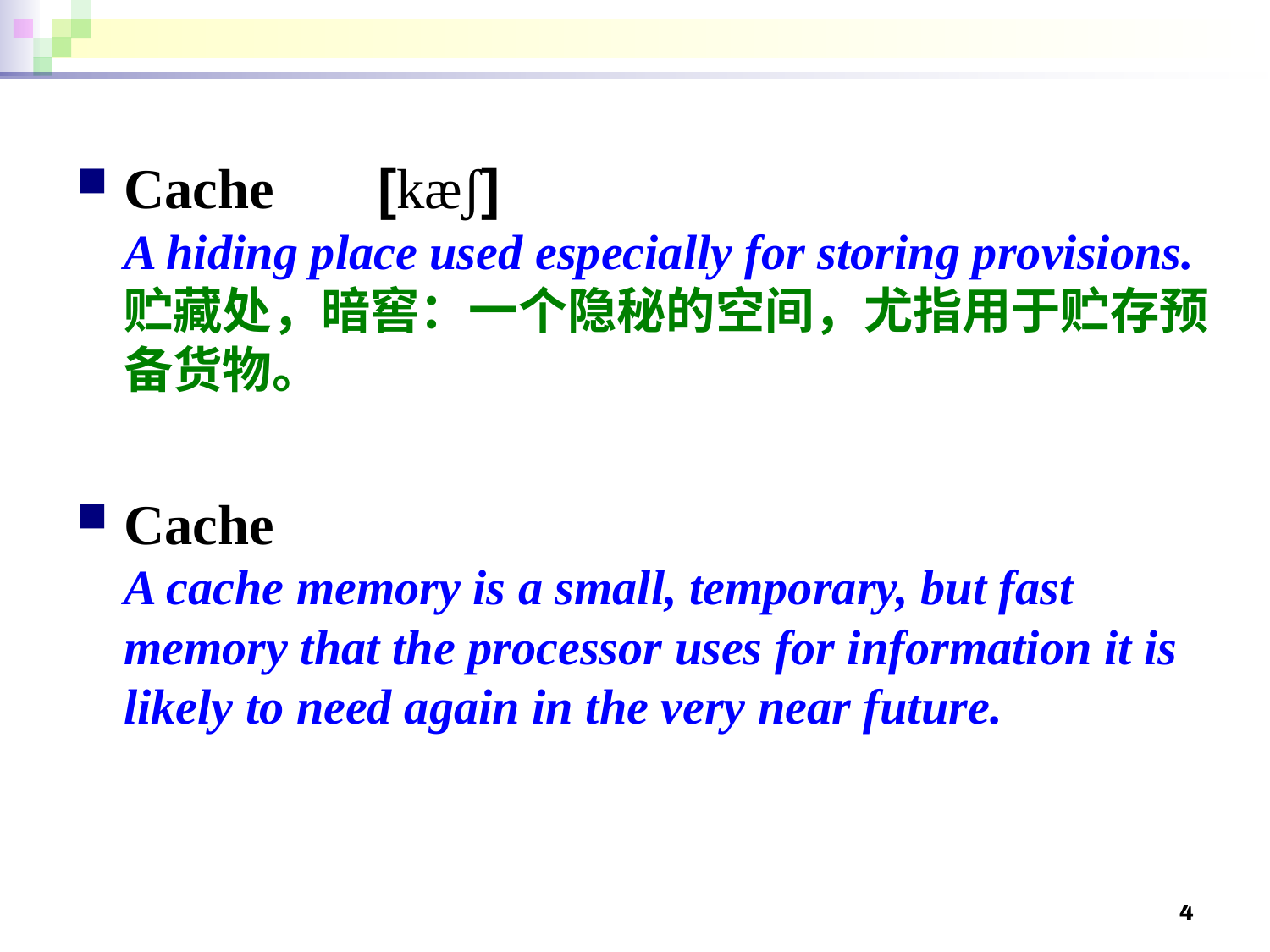

#
Cache	[kæʃ]
A hiding place used especially for storing provisions.
贮藏处，暗窖：一个隐秘的空间，尤指用于贮存预备货物。

Cache
A cache memory is a small, temporary, but fast memory that the processor uses for information it is likely to need again in the very near future.
4